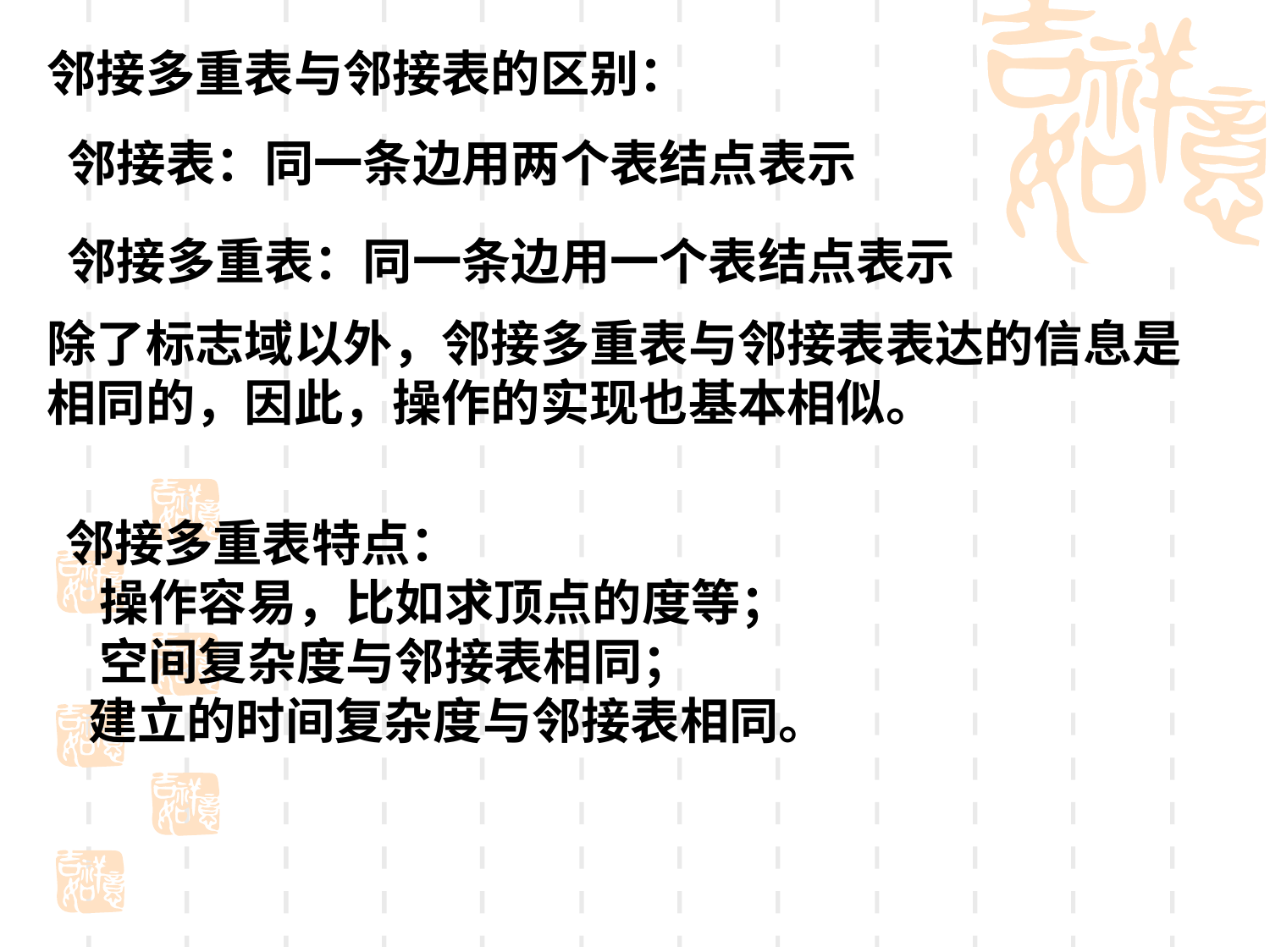

邻接多重表与邻接表的区别：
邻接表：同一条边用两个表结点表示
邻接多重表：同一条边用一个表结点表示
除了标志域以外，邻接多重表与邻接表表达的信息是相同的，因此，操作的实现也基本相似。
邻接多重表特点：
  操作容易，比如求顶点的度等；
  空间复杂度与邻接表相同；
 建立的时间复杂度与邻接表相同。